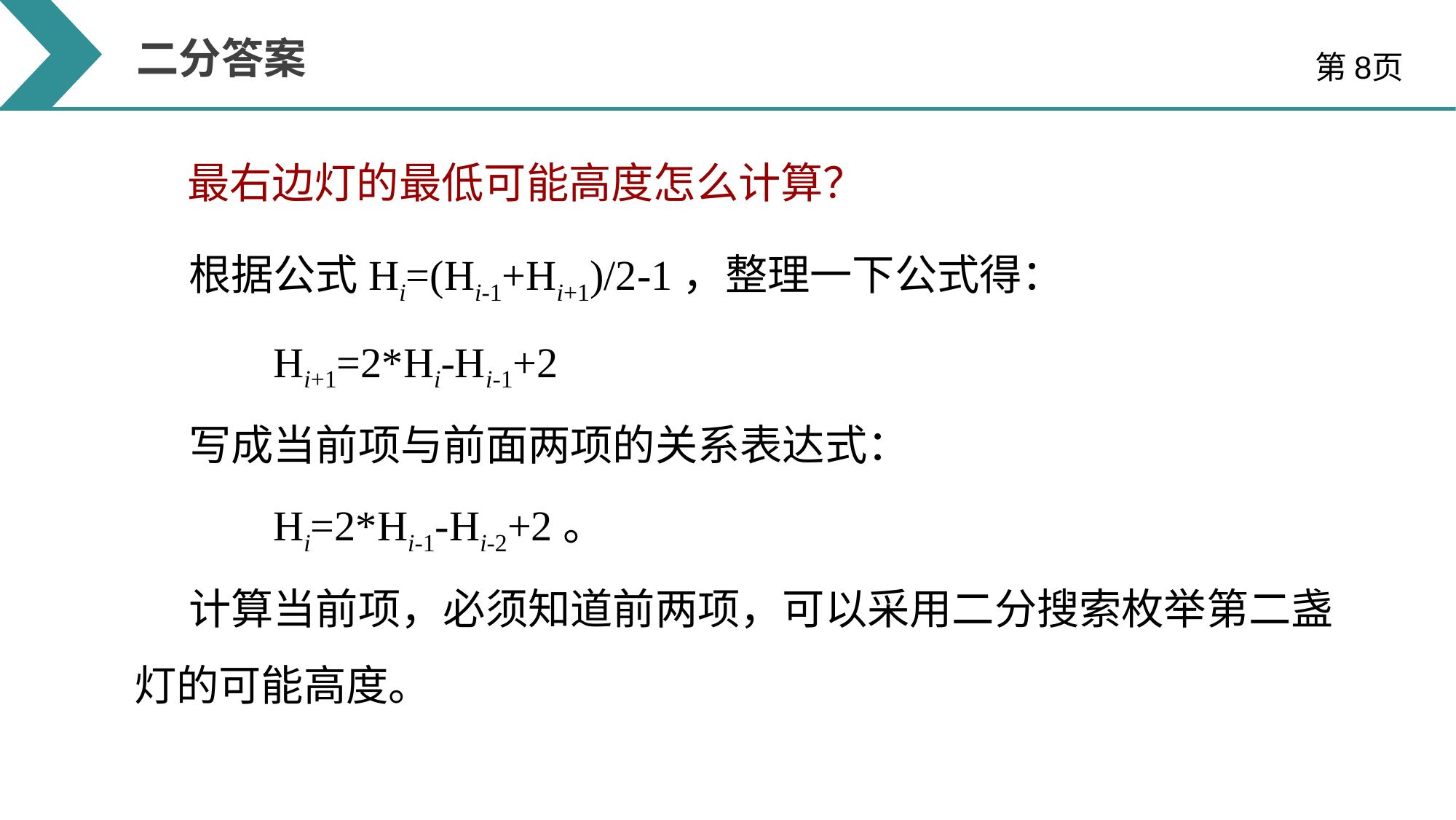

二分答案
第8页
最右边灯的最低可能高度怎么计算？
根据公式Hi=(Hi-1+Hi+1)/2-1，整理一下公式得：
        Hi+1=2*Hi-Hi-1+2
写成当前项与前面两项的关系表达式：
        Hi=2*Hi-1-Hi-2+2。
计算当前项，必须知道前两项，可以采用二分搜索枚举第二盏灯的可能高度。